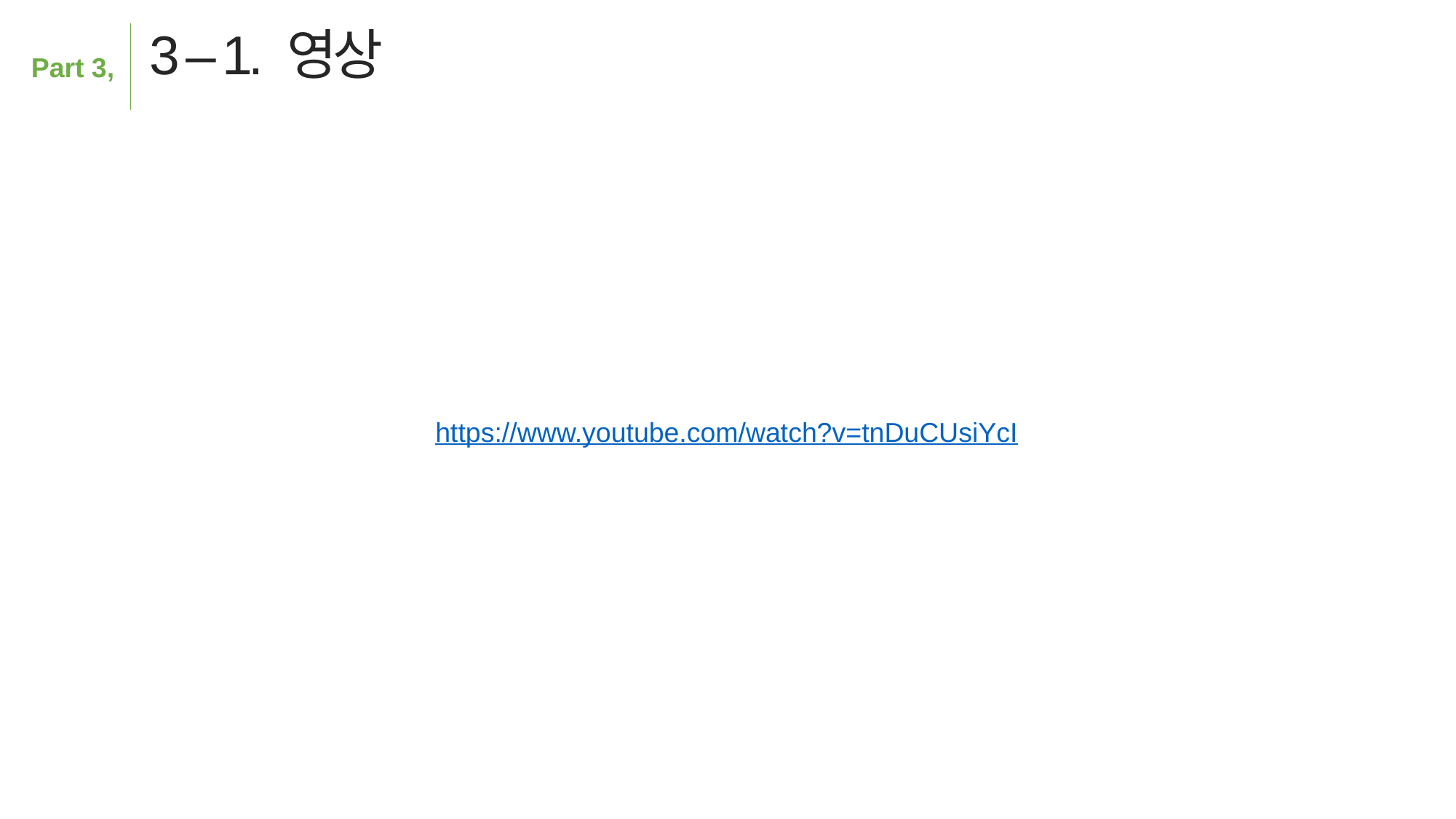

3 – 1. 영상
Part 3,
https://www.youtube.com/watch?v=tnDuCUsiYcI